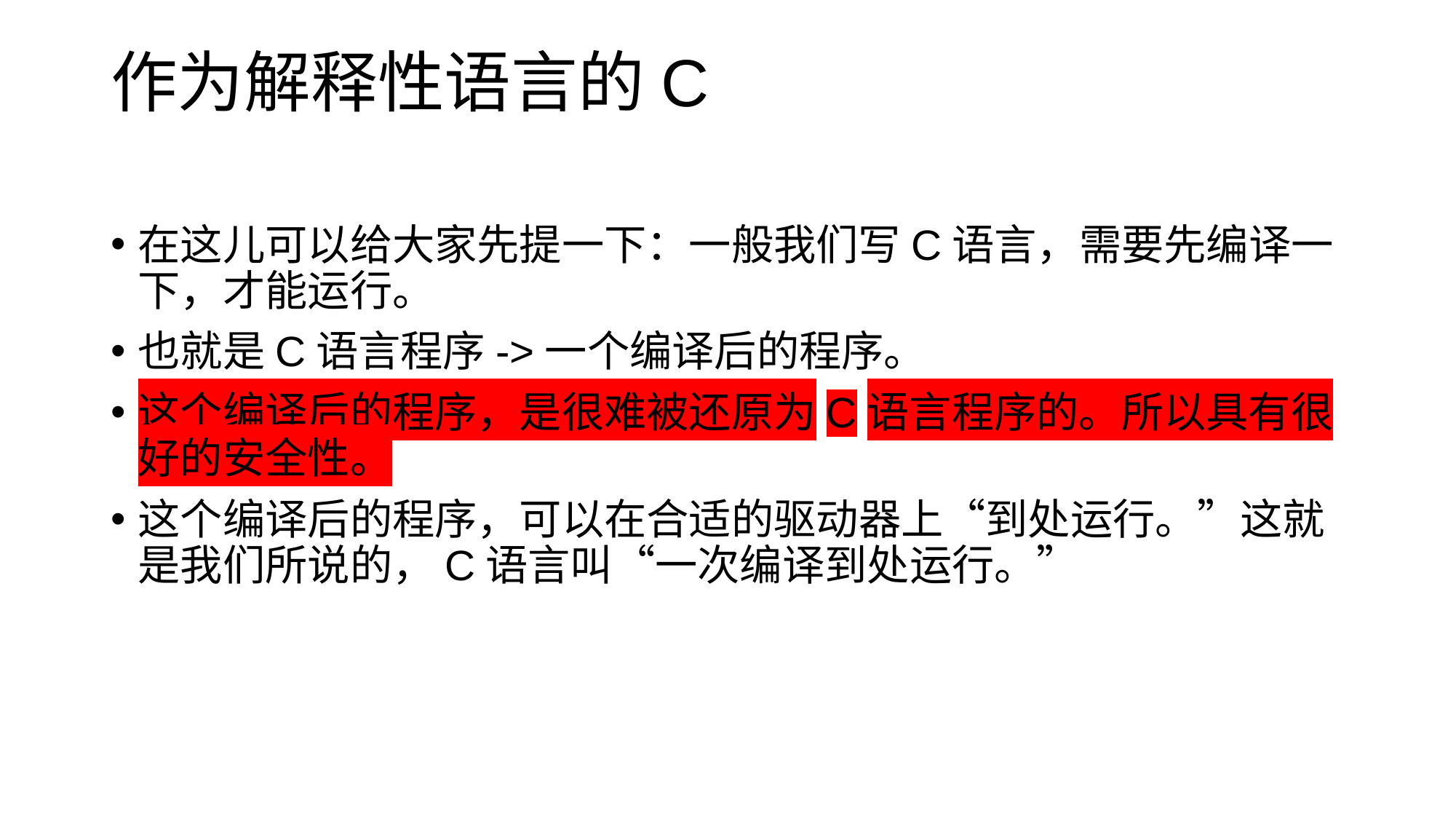

# 作为解释性语言的C
在这儿可以给大家先提一下：一般我们写C语言，需要先编译一下，才能运行。
也就是C语言程序->一个编译后的程序。
这个编译后的程序，是很难被还原为C语言程序的。所以具有很好的安全性。
这个编译后的程序，可以在合适的驱动器上“到处运行。”这就是我们所说的，C语言叫“一次编译到处运行。”